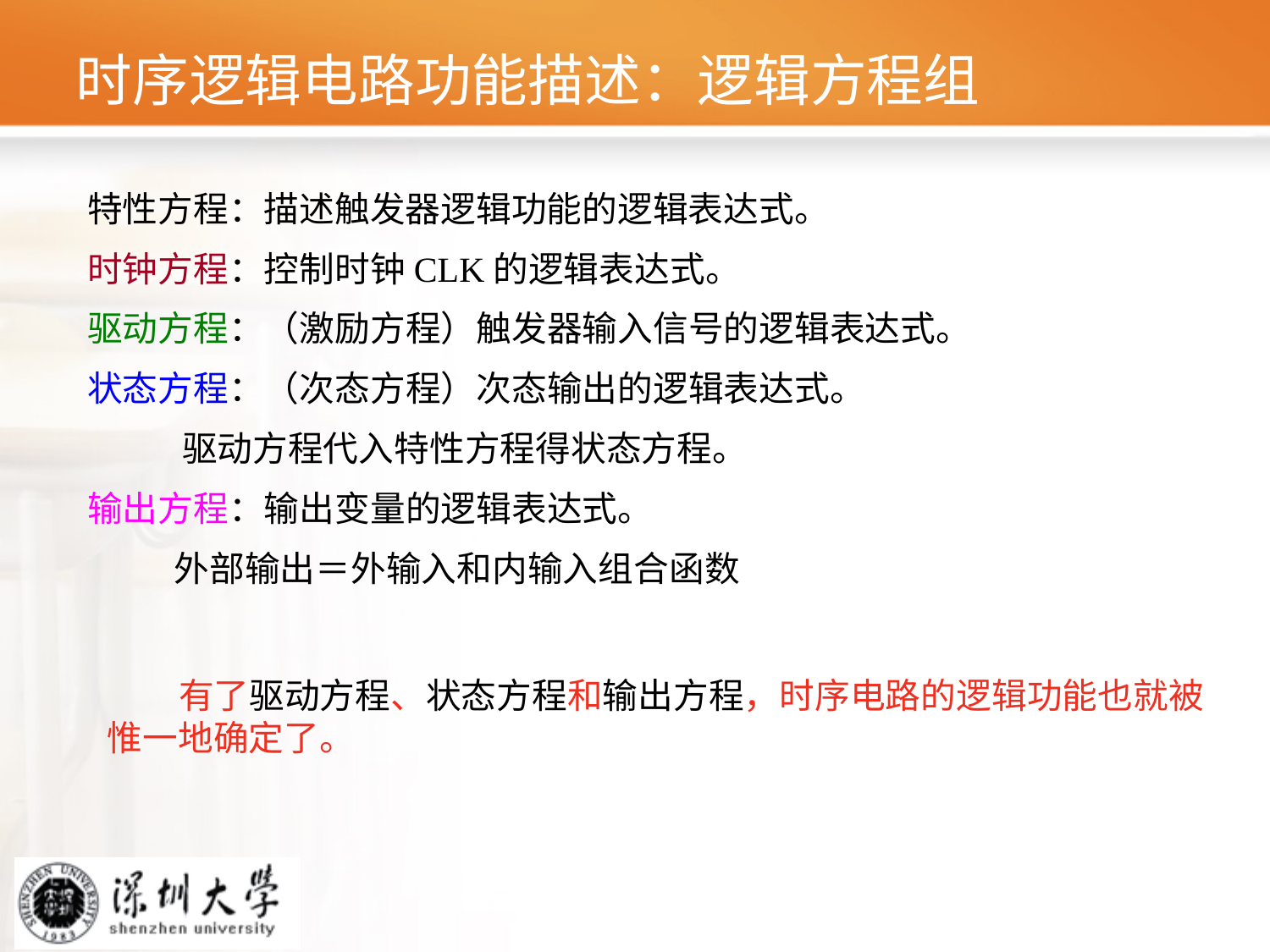

时序逻辑电路功能描述：逻辑方程组
特性方程：描述触发器逻辑功能的逻辑表达式。
时钟方程：控制时钟CLK的逻辑表达式。
驱动方程：（激励方程）触发器输入信号的逻辑表达式。
状态方程：（次态方程）次态输出的逻辑表达式。
           驱动方程代入特性方程得状态方程。
输出方程：输出变量的逻辑表达式。
          外部输出＝外输入和内输入组合函数
        有了驱动方程、状态方程和输出方程，时序电路的逻辑功能也就被惟一地确定了。